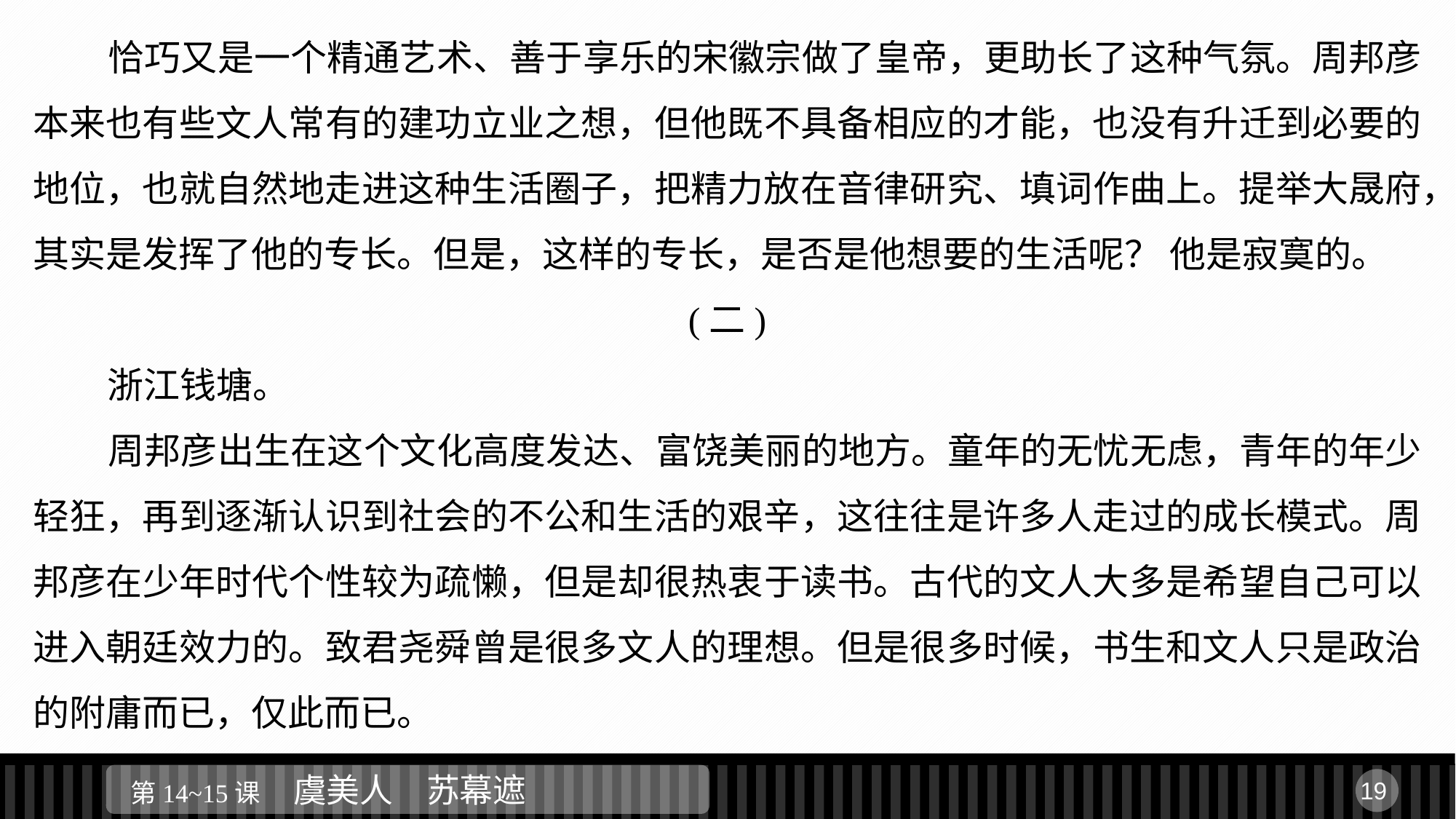

恰巧又是一个精通艺术、善于享乐的宋徽宗做了皇帝，更助长了这种气氛。周邦彦本来也有些文人常有的建功立业之想，但他既不具备相应的才能，也没有升迁到必要的地位，也就自然地走进这种生活圈子，把精力放在音律研究、填词作曲上。提举大晟府，其实是发挥了他的专长。但是，这样的专长，是否是他想要的生活呢？ 他是寂寞的。
(二)
        浙江钱塘。
        周邦彦出生在这个文化高度发达、富饶美丽的地方。童年的无忧无虑，青年的年少轻狂，再到逐渐认识到社会的不公和生活的艰辛，这往往是许多人走过的成长模式。周邦彦在少年时代个性较为疏懒，但是却很热衷于读书。古代的文人大多是希望自己可以进入朝廷效力的。致君尧舜曾是很多文人的理想。但是很多时候，书生和文人只是政治的附庸而已，仅此而已。